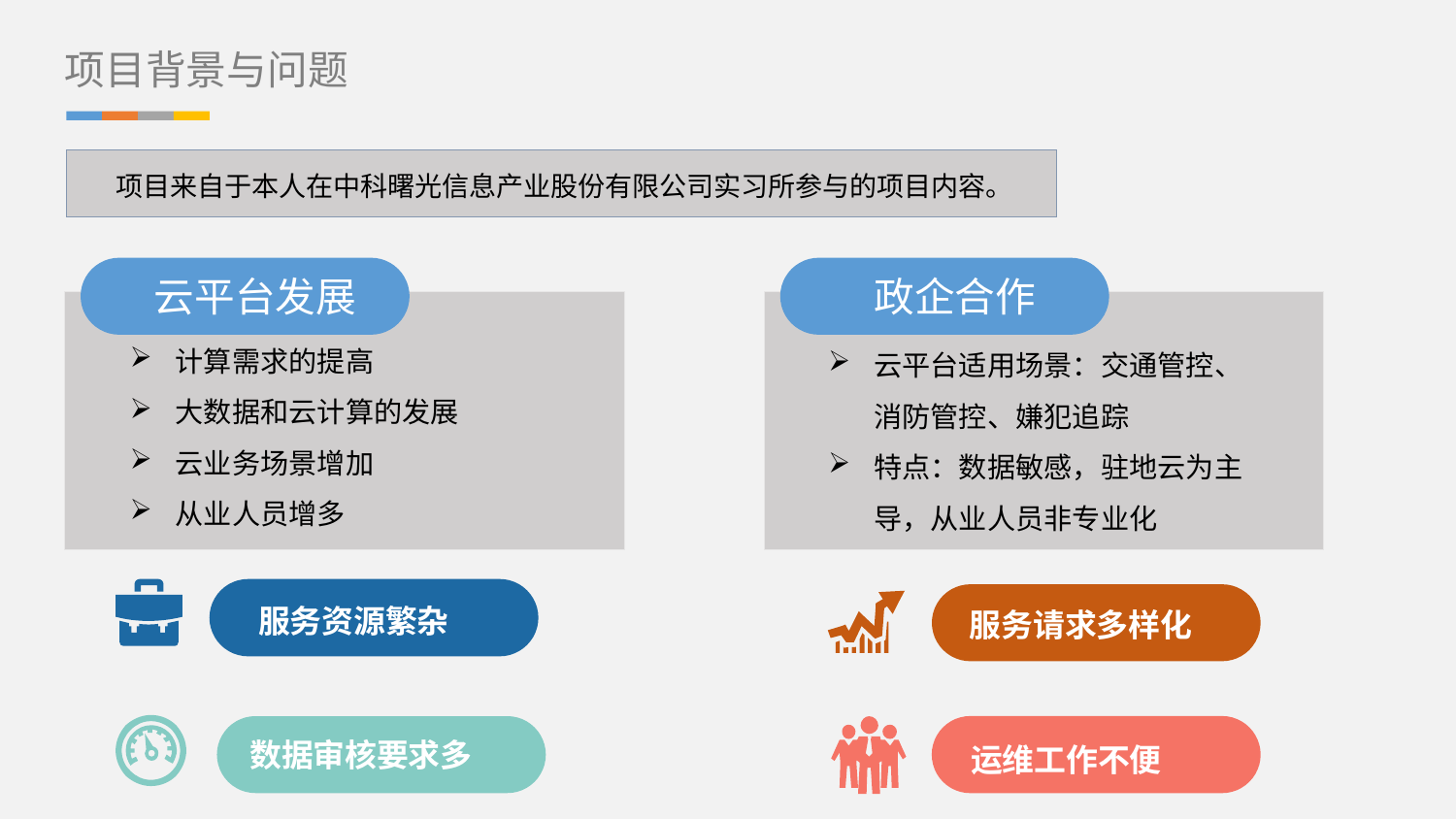

项目背景与问题

项目来自于本人在中科曙光信息产业股份有限公司实习所参与的项目内容。

云平台发展
政企合作

计算需求的提高
大数据和云计算的发展
云业务场景增加
从业人员增多
云平台适用场景：交通管控、消防管控、嫌犯追踪
特点：数据敏感，驻地云为主导，从业人员非专业化

服务资源繁杂
服务请求多样化

数据审核要求多
运维工作不便